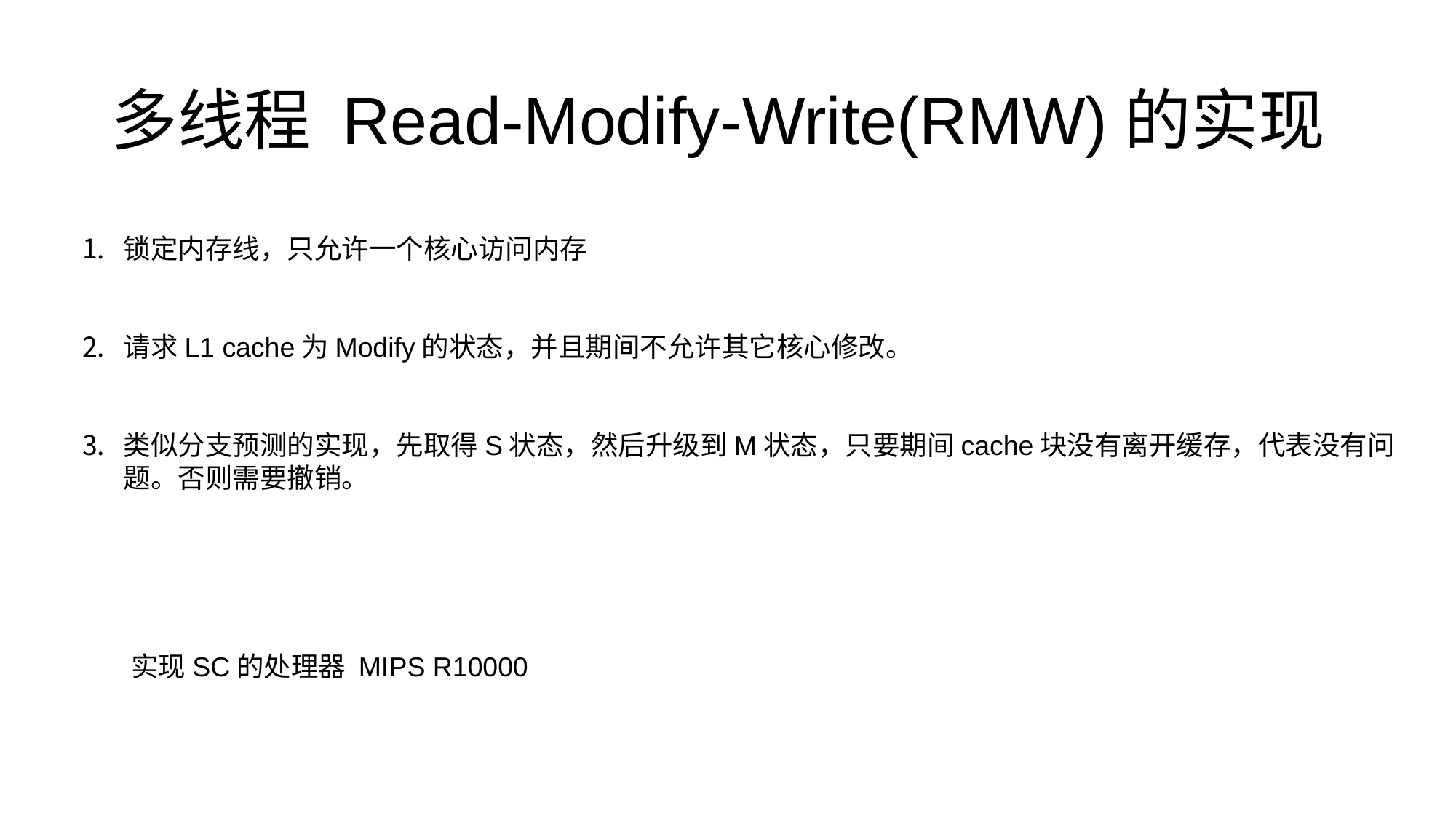

# 多线程 Read-Modify-Write(RMW)的实现
锁定内存线，只允许一个核心访问内存

请求L1 cache为Modify的状态，并且期间不允许其它核心修改。

类似分支预测的实现，先取得S状态，然后升级到M状态，只要期间cache块没有离开缓存，代表没有问题。否则需要撤销。
实现SC的处理器 MIPS R10000